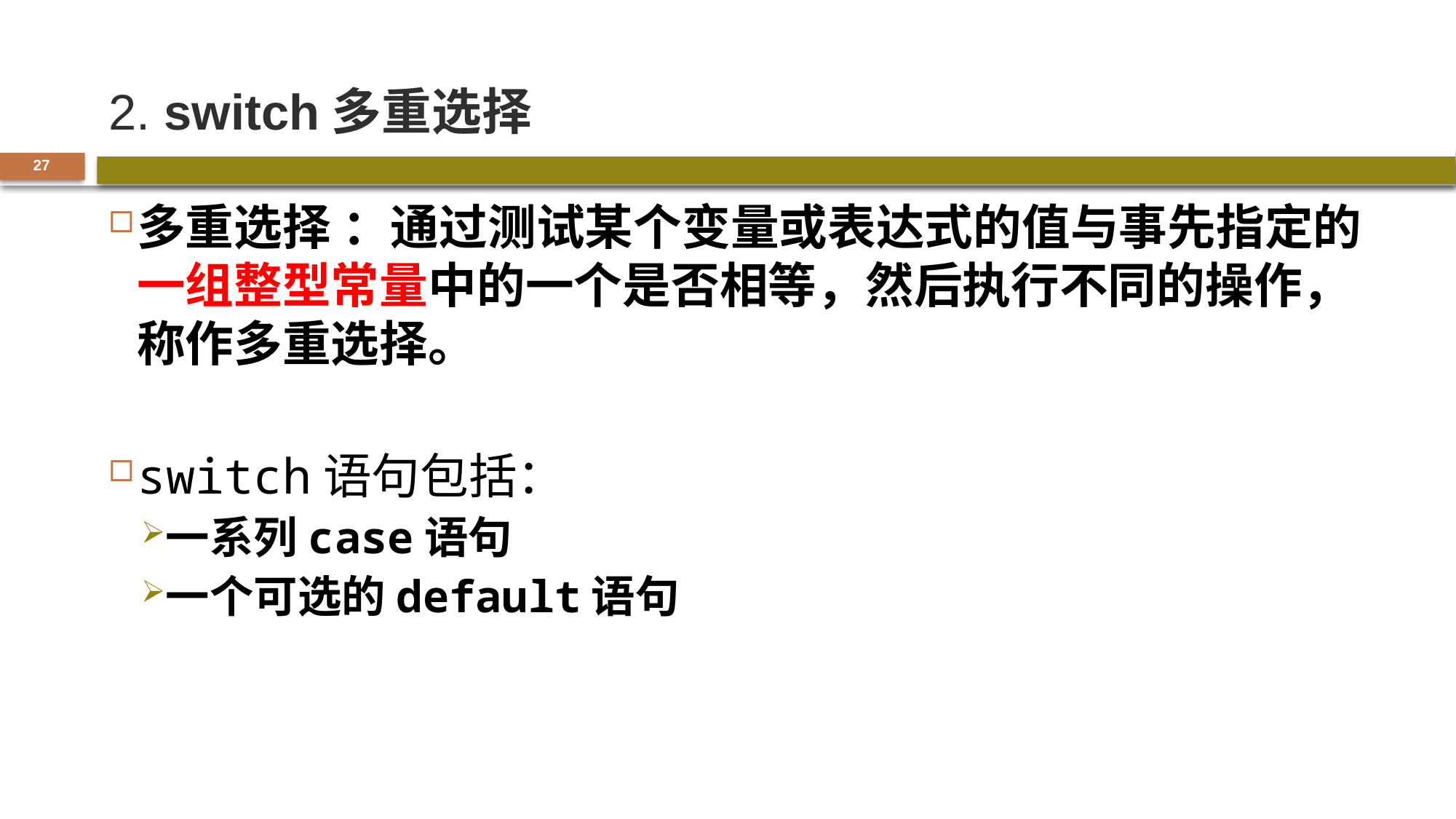

# 2. switch多重选择
27
多重选择 ：通过测试某个变量或表达式的值与事先指定的一组整型常量中的一个是否相等，然后执行不同的操作，称作多重选择。

switch语句包括：
一系列case语句
一个可选的default语句